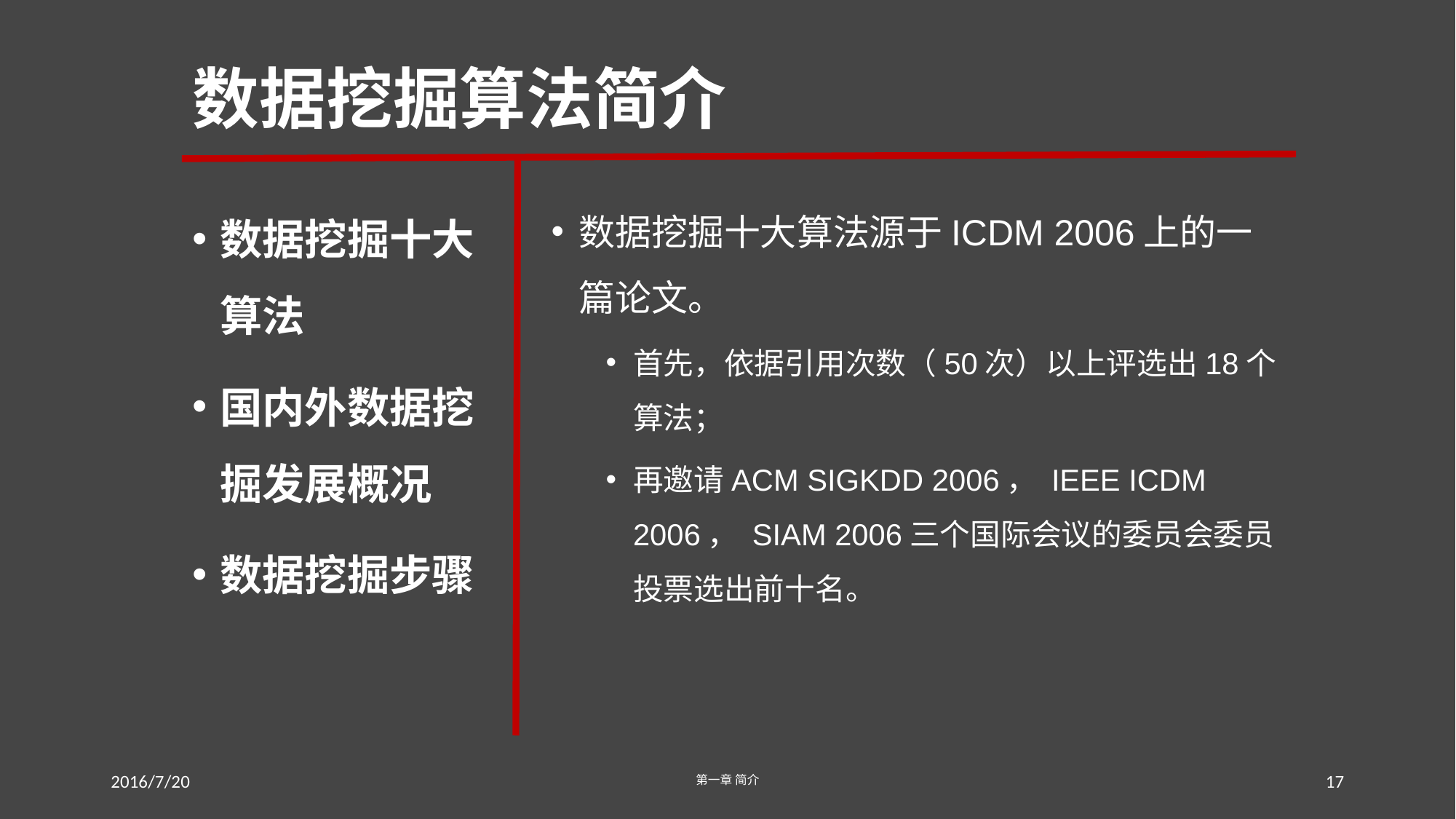

# 数据挖掘算法简介
数据挖掘十大算法
国内外数据挖掘发展概况
数据挖掘步骤
数据挖掘十大算法源于ICDM 2006上的一篇论文。
首先，依据引用次数（50次）以上评选出18个算法；
再邀请ACM SIGKDD 2006， IEEE ICDM 2006， SIAM 2006三个国际会议的委员会委员投票选出前十名。
2016/7/20
第一章 简介
17